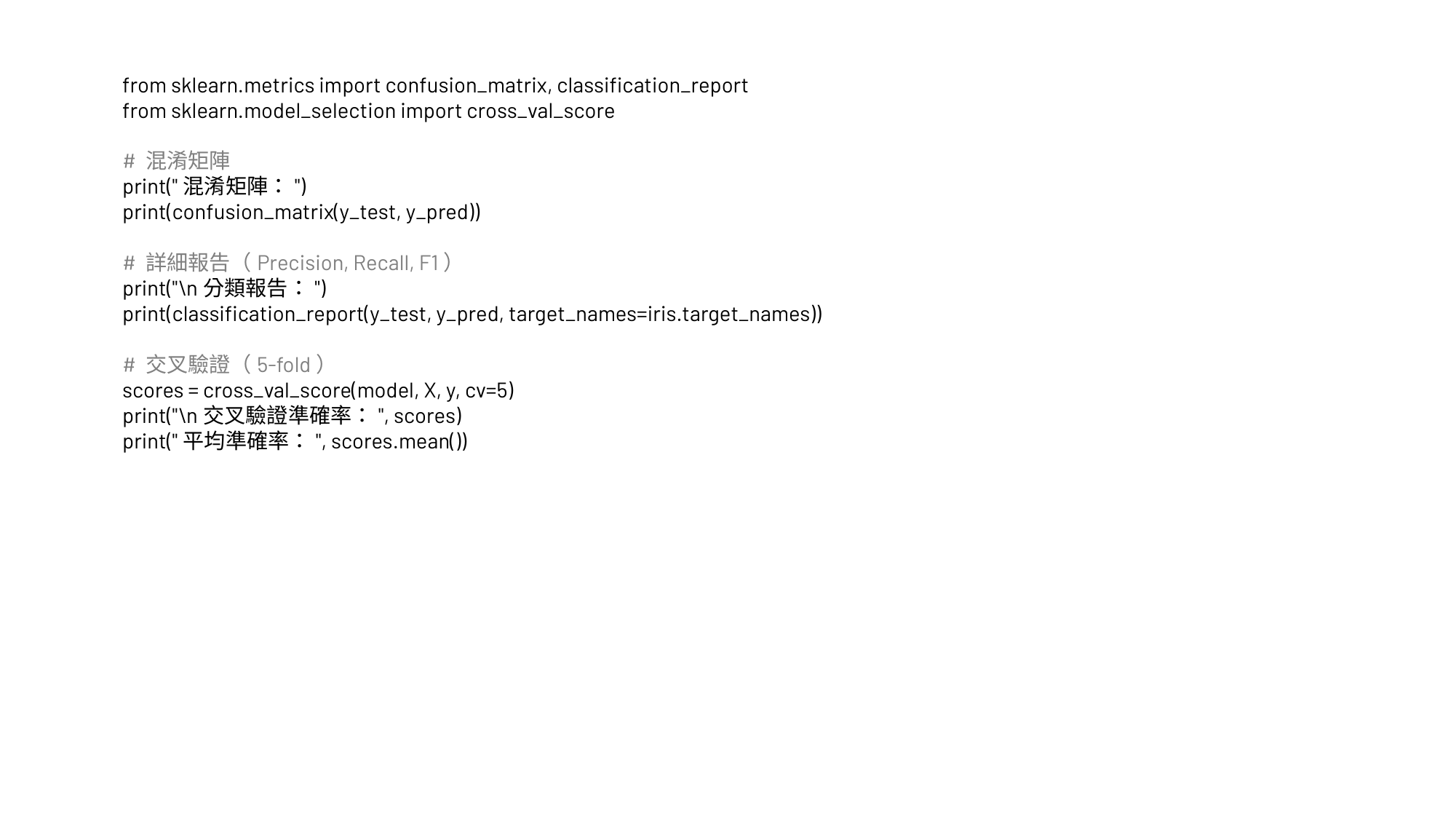

from sklearn.metrics import confusion_matrix, classification_report
from sklearn.model_selection import cross_val_score

# 混淆矩陣
print("混淆矩陣：")
print(confusion_matrix(y_test, y_pred))

# 詳細報告（Precision, Recall, F1）
print("\n分類報告：")
print(classification_report(y_test, y_pred, target_names=iris.target_names))

# 交叉驗證（5-fold）
scores = cross_val_score(model, X, y, cv=5)
print("\n交叉驗證準確率：", scores)
print("平均準確率：", scores.mean())